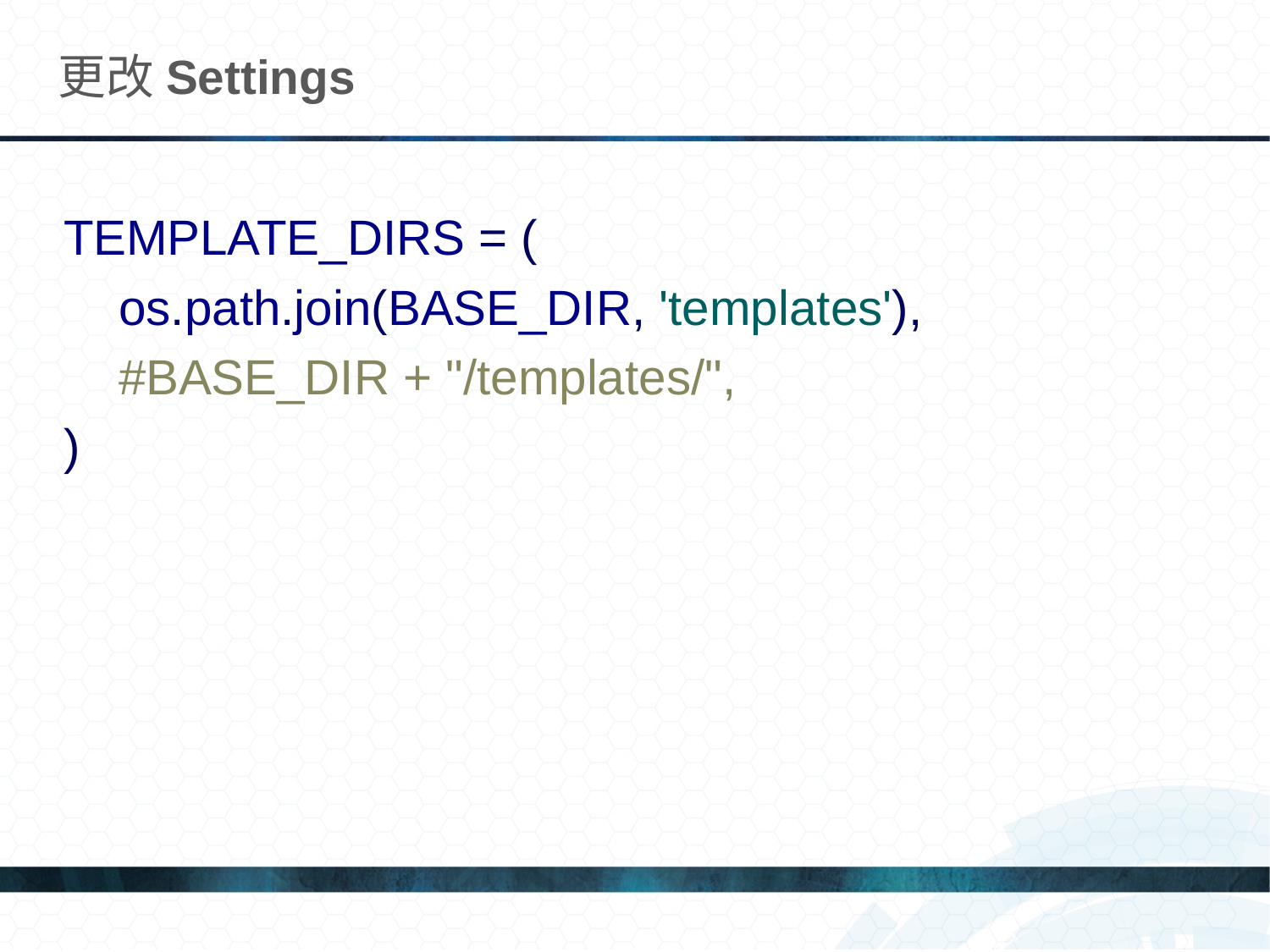

# 更改Settings
TEMPLATE_DIRS = (
    os.path.join(BASE_DIR, 'templates'),
    #BASE_DIR + "/templates/",
)